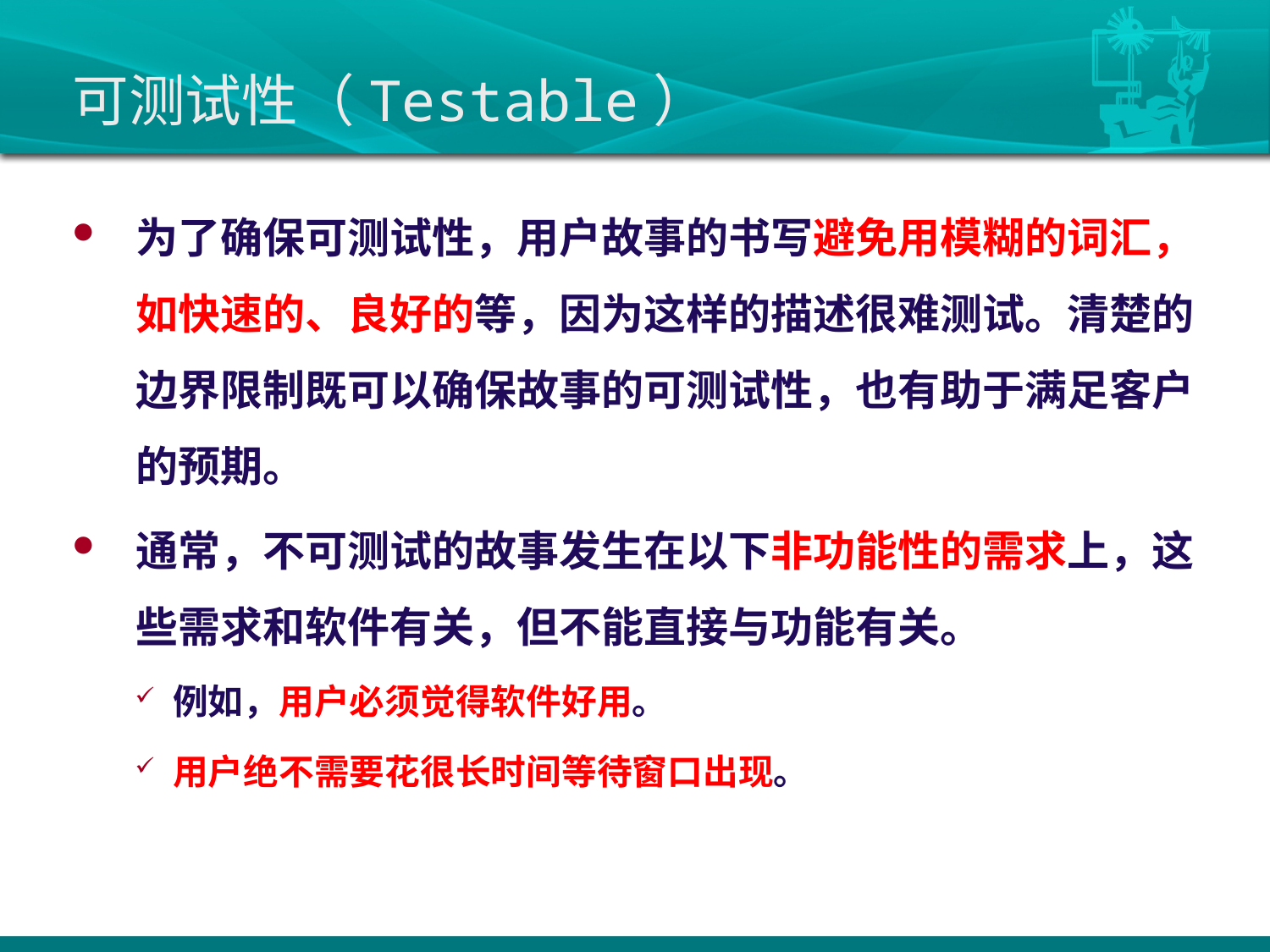

# 可测试性（Testable）
为了确保可测试性，用户故事的书写避免用模糊的词汇，如快速的、良好的等，因为这样的描述很难测试。清楚的边界限制既可以确保故事的可测试性，也有助于满足客户的预期。
通常，不可测试的故事发生在以下非功能性的需求上，这些需求和软件有关，但不能直接与功能有关。
例如，用户必须觉得软件好用。
用户绝不需要花很长时间等待窗口出现。